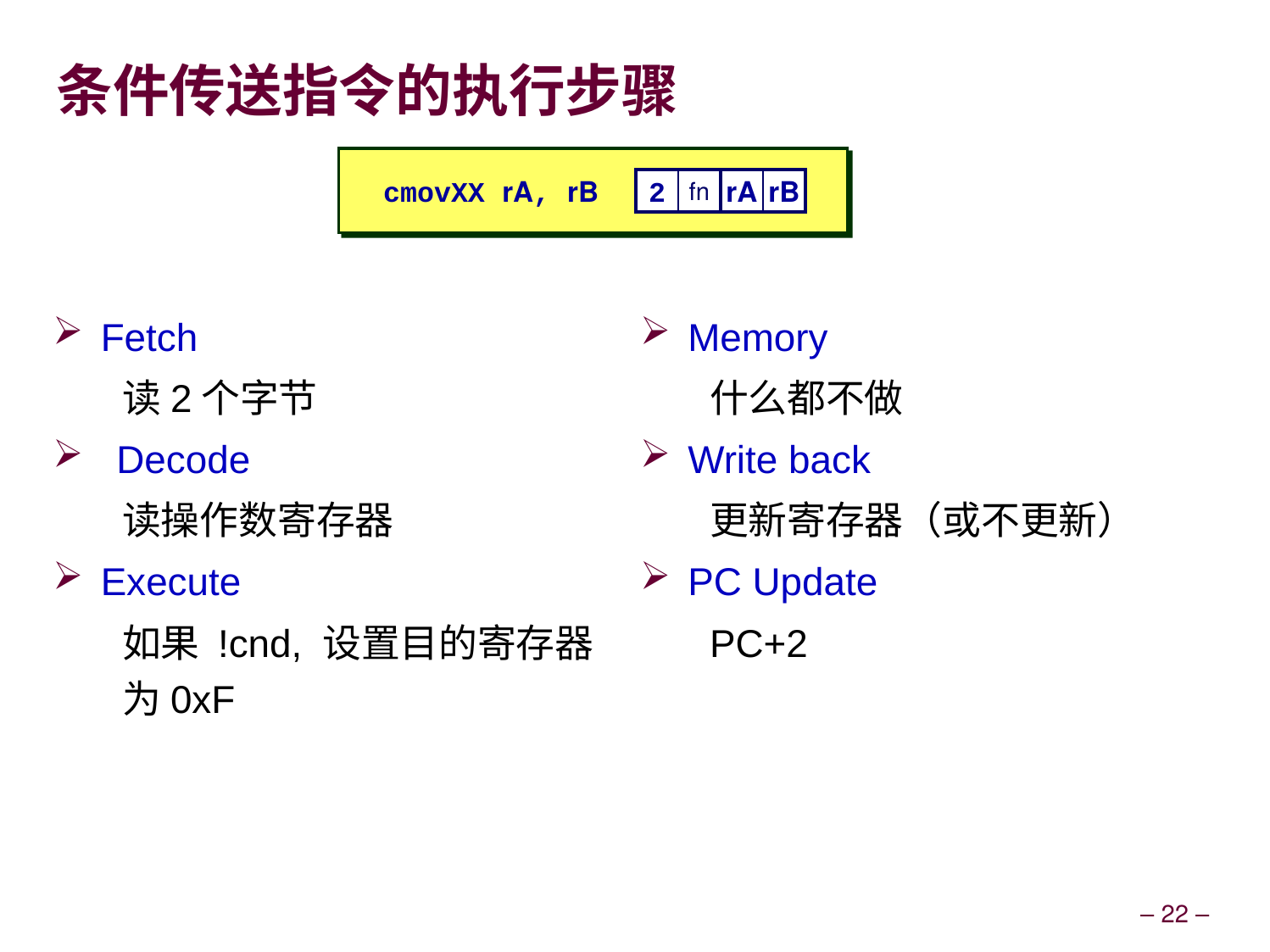

# 条件传送指令的执行步骤

cmovXX rA, rB
2

fn
rA

rB
Fetch
读2个字节
Decode
读操作数寄存器
Execute
如果 !cnd, 设置目的寄存器为0xF
Memory
什么都不做
Write back
更新寄存器（或不更新）
PC Update
PC+2